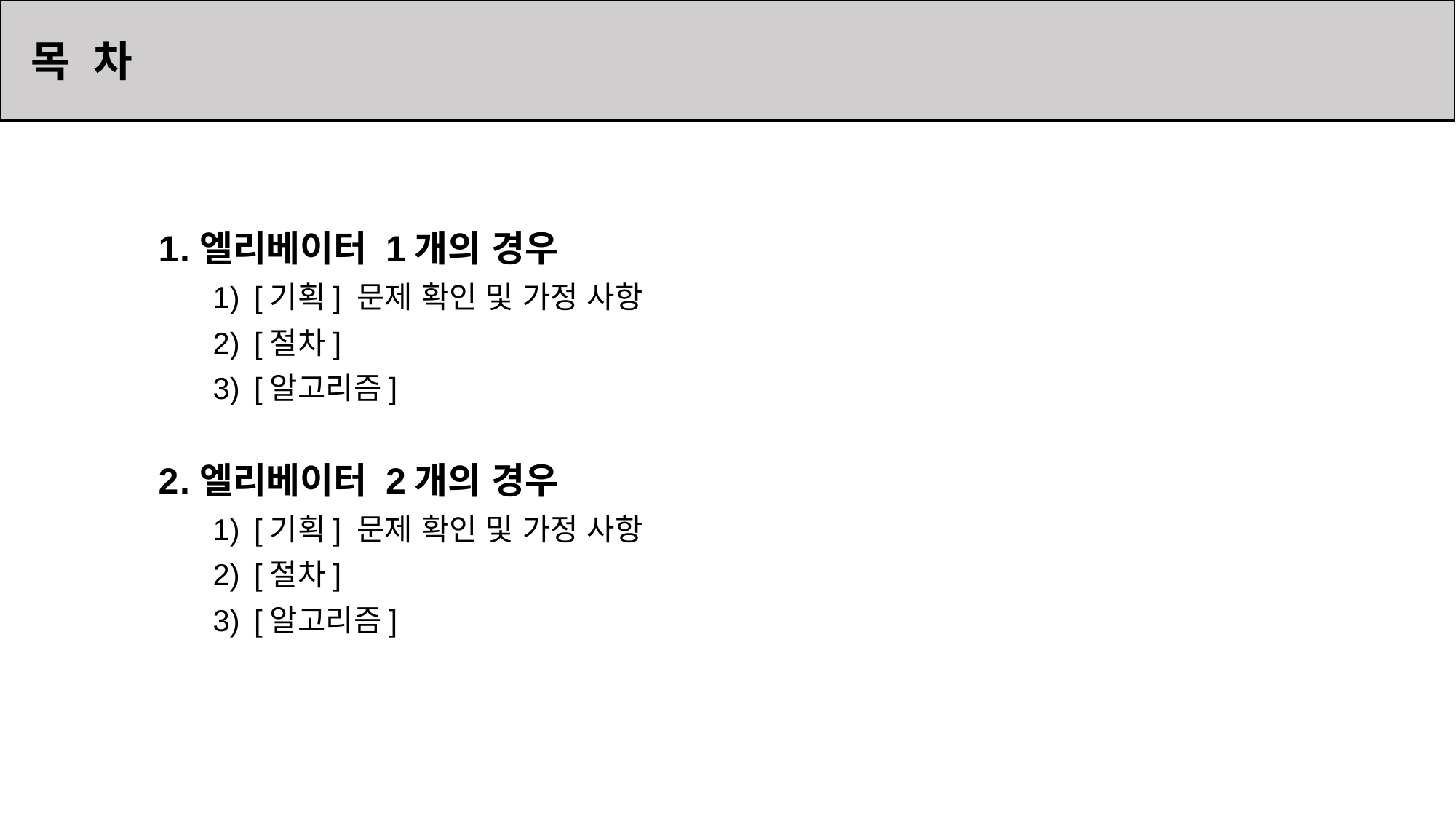

목  차
엘리베이터 1개의 경우
[기획] 문제 확인 및 가정 사항
[절차]
[알고리즘]

엘리베이터 2개의 경우
[기획] 문제 확인 및 가정 사항
[절차]
[알고리즘]